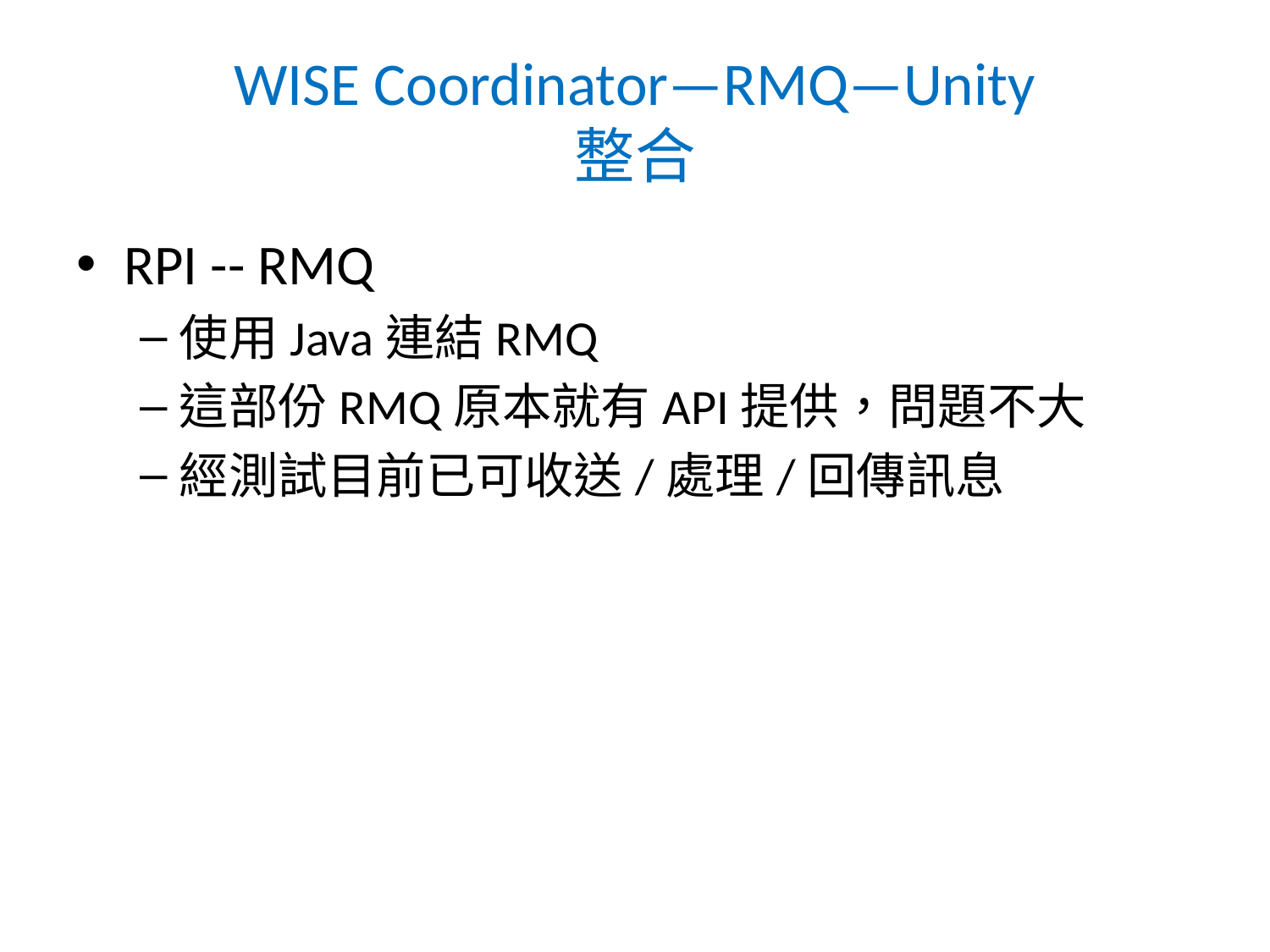

# WISE Coordinator—RMQ—Unity 整合
RPI -- RMQ
使用Java連結RMQ
這部份RMQ原本就有API提供，問題不大
經測試目前已可收送/處理/回傳訊息